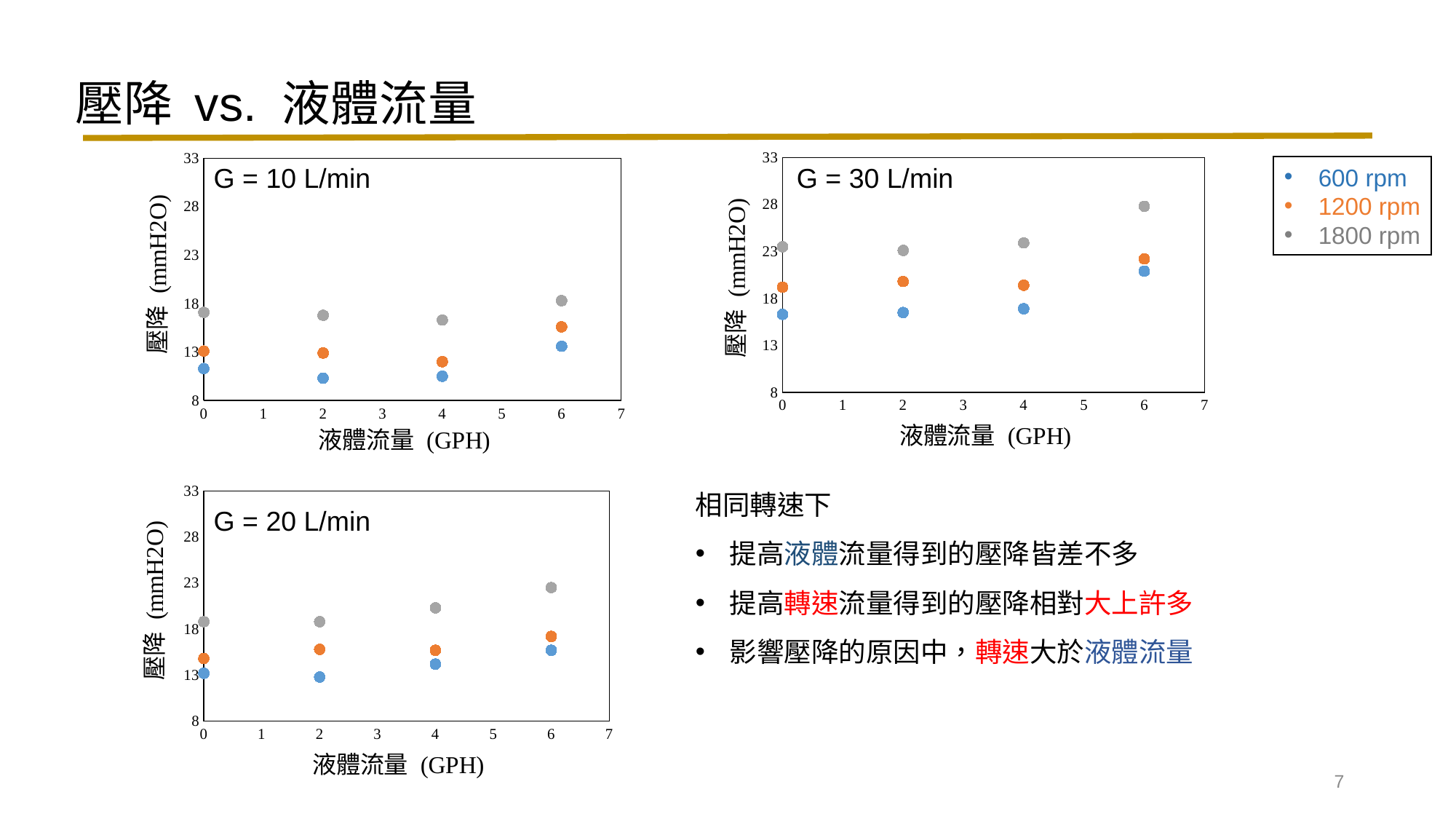

壓降 vs. 液體流量

### Chart

| Category |  |  |  |
|---|---|---|---|

### Chart

| Category |  |  |  |
|---|---|---|---|
G = 10 L/min
G = 30 L/min
600 rpm
1200 rpm
1800 rpm
相同轉速下
提高液體流量得到的壓降皆差不多
提高轉速流量得到的壓降相對大上許多
影響壓降的原因中，轉速大於液體流量

### Chart

| Category |  |  |  |
|---|---|---|---|
G = 20 L/min
7